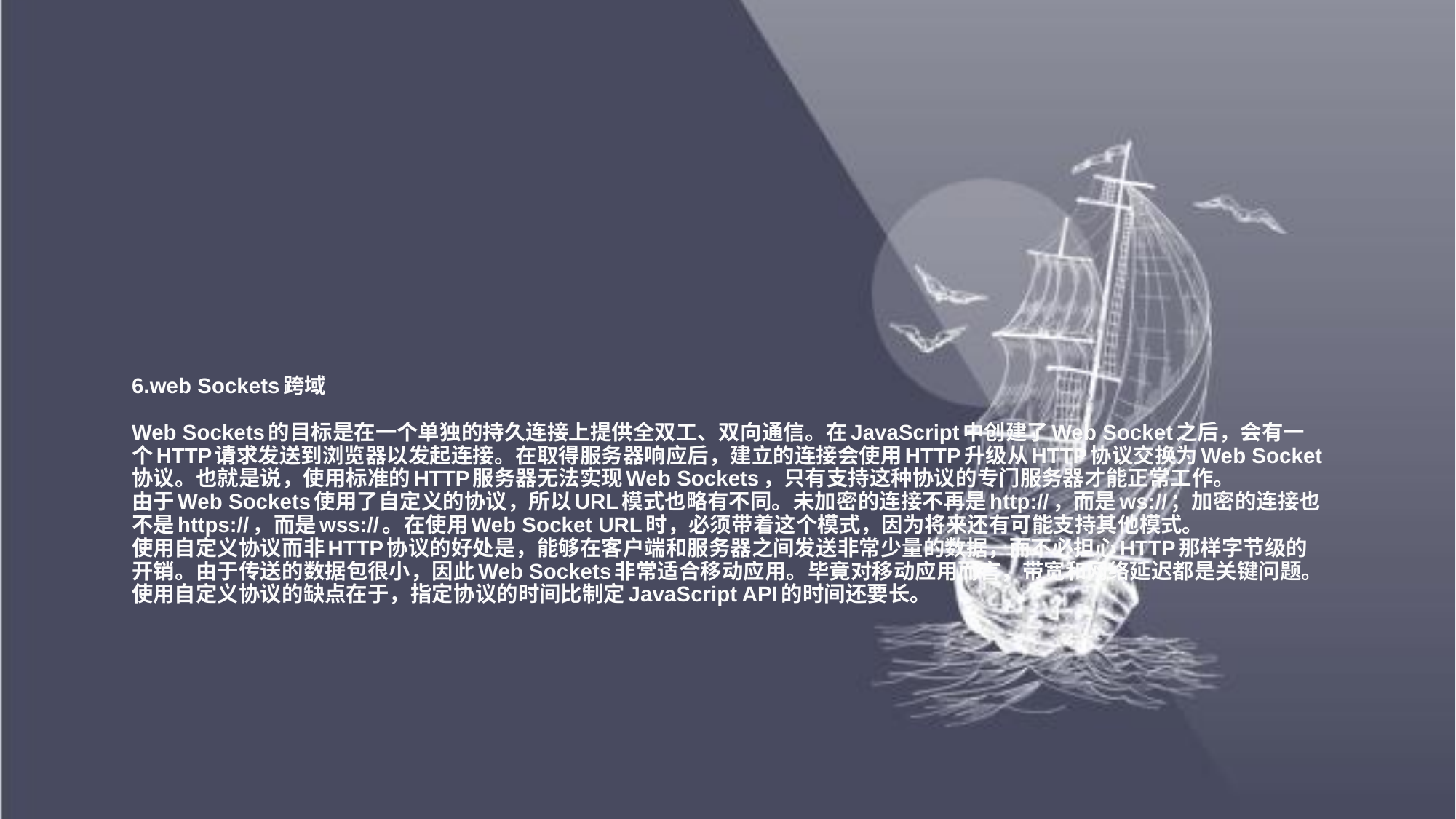

# 6.web Sockets跨域 Web Sockets的目标是在一个单独的持久连接上提供全双工、双向通信。在JavaScript中创建了Web Socket之后，会有一个HTTP请求发送到浏览器以发起连接。在取得服务器响应后，建立的连接会使用HTTP升级从HTTP协议交换为Web Socket协议。也就是说，使用标准的HTTP服务器无法实现Web Sockets，只有支持这种协议的专门服务器才能正常工作。 由于Web Sockets使用了自定义的协议，所以URL模式也略有不同。未加密的连接不再是http://，而是ws://；加密的连接也不是https://，而是wss://。在使用Web Socket URL时，必须带着这个模式，因为将来还有可能支持其他模式。 使用自定义协议而非HTTP协议的好处是，能够在客户端和服务器之间发送非常少量的数据，而不必担心HTTP那样字节级的开销。由于传送的数据包很小，因此Web Sockets非常适合移动应用。毕竟对移动应用而言，带宽和网络延迟都是关键问题。使用自定义协议的缺点在于，指定协议的时间比制定JavaScript API的时间还要长。